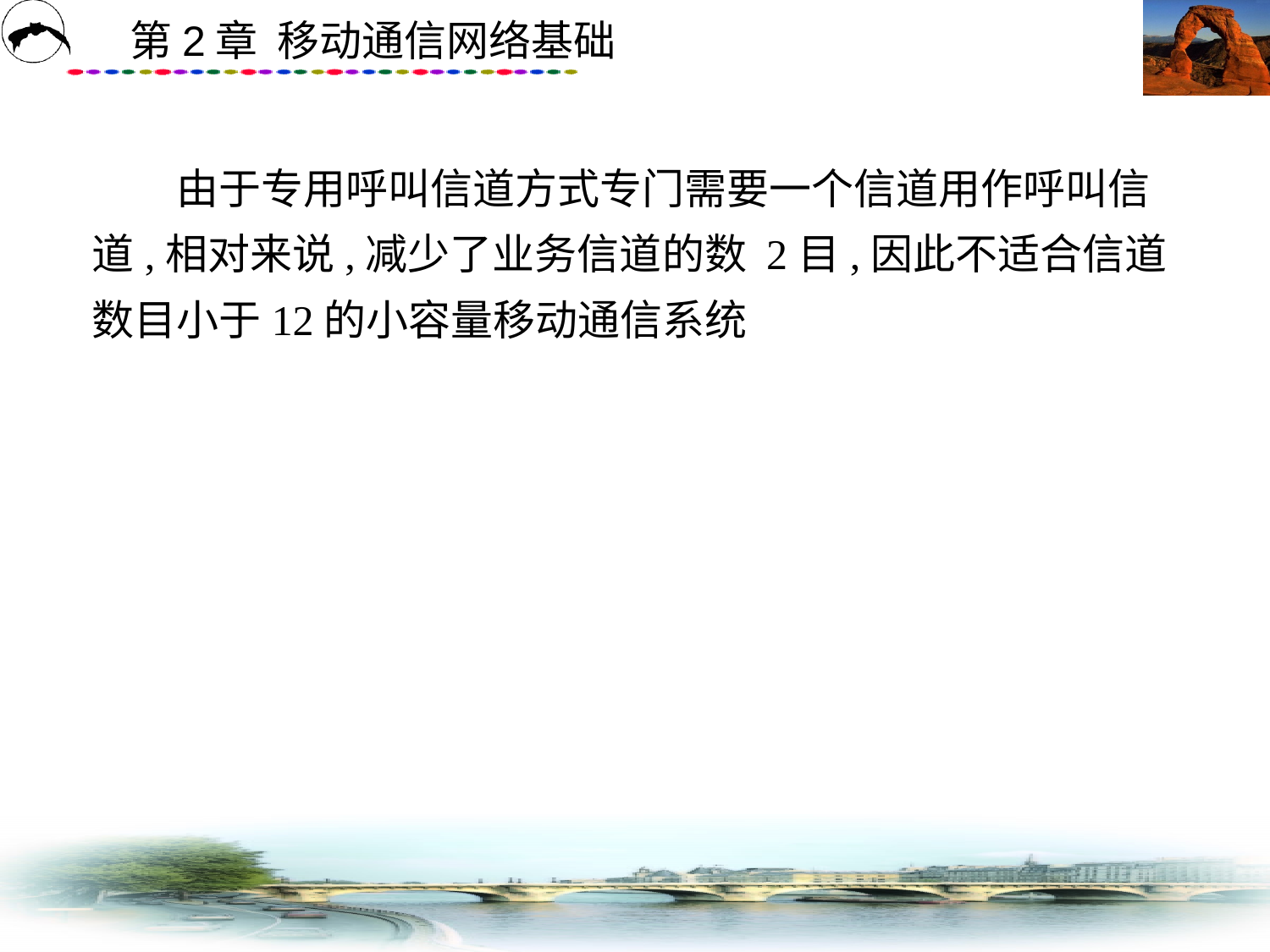

# 由于专用呼叫信道方式专门需要一个信道用作呼叫信道,相对来说,减少了业务信道的数 2目,因此不适合信道数目小于12的小容量移动通信系统